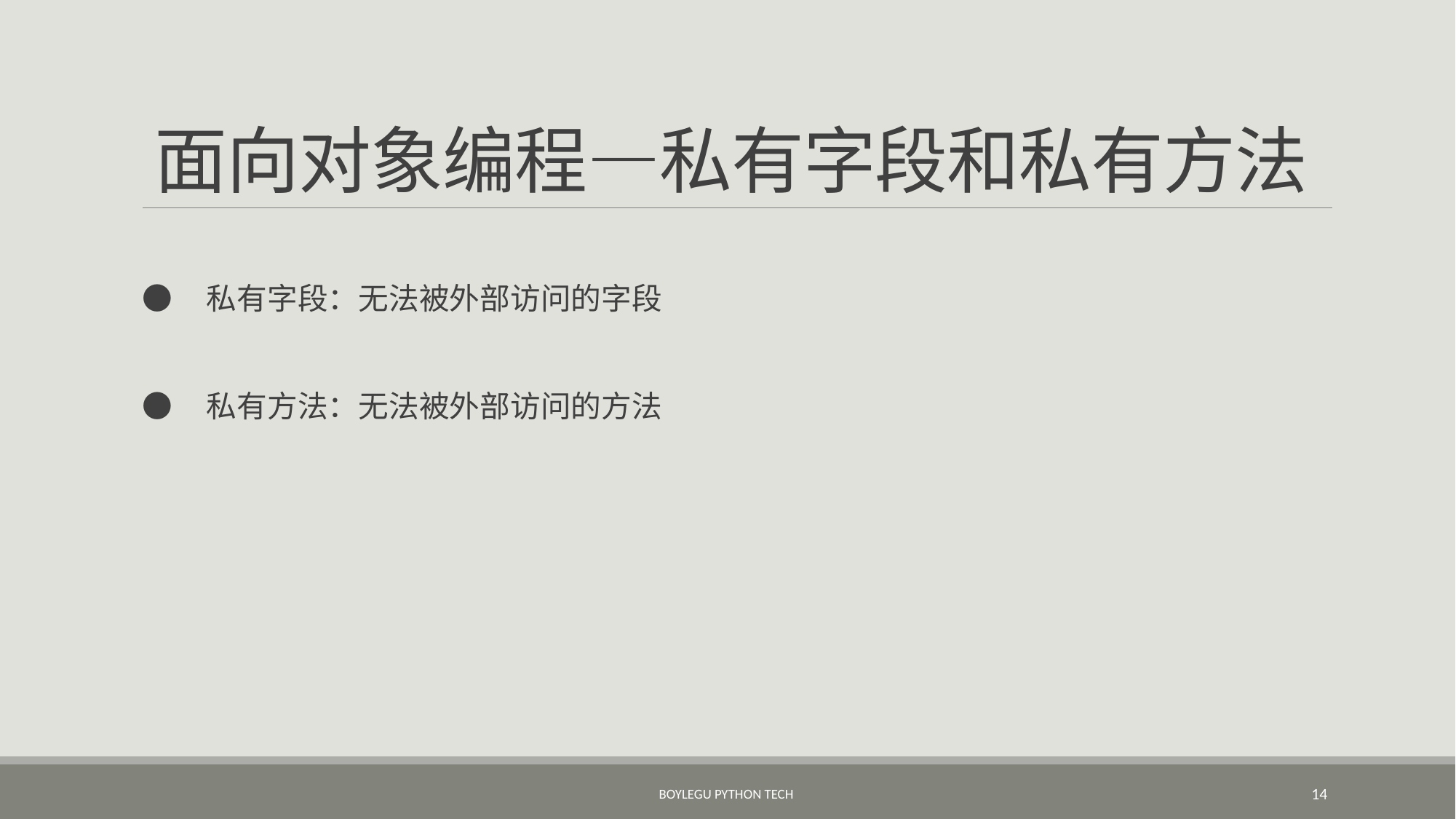

# 面向对象编程—私有字段和私有方法

●    私有字段：无法被外部访问的字段

●    私有方法：无法被外部访问的方法
BoyleGu Python Tech
14